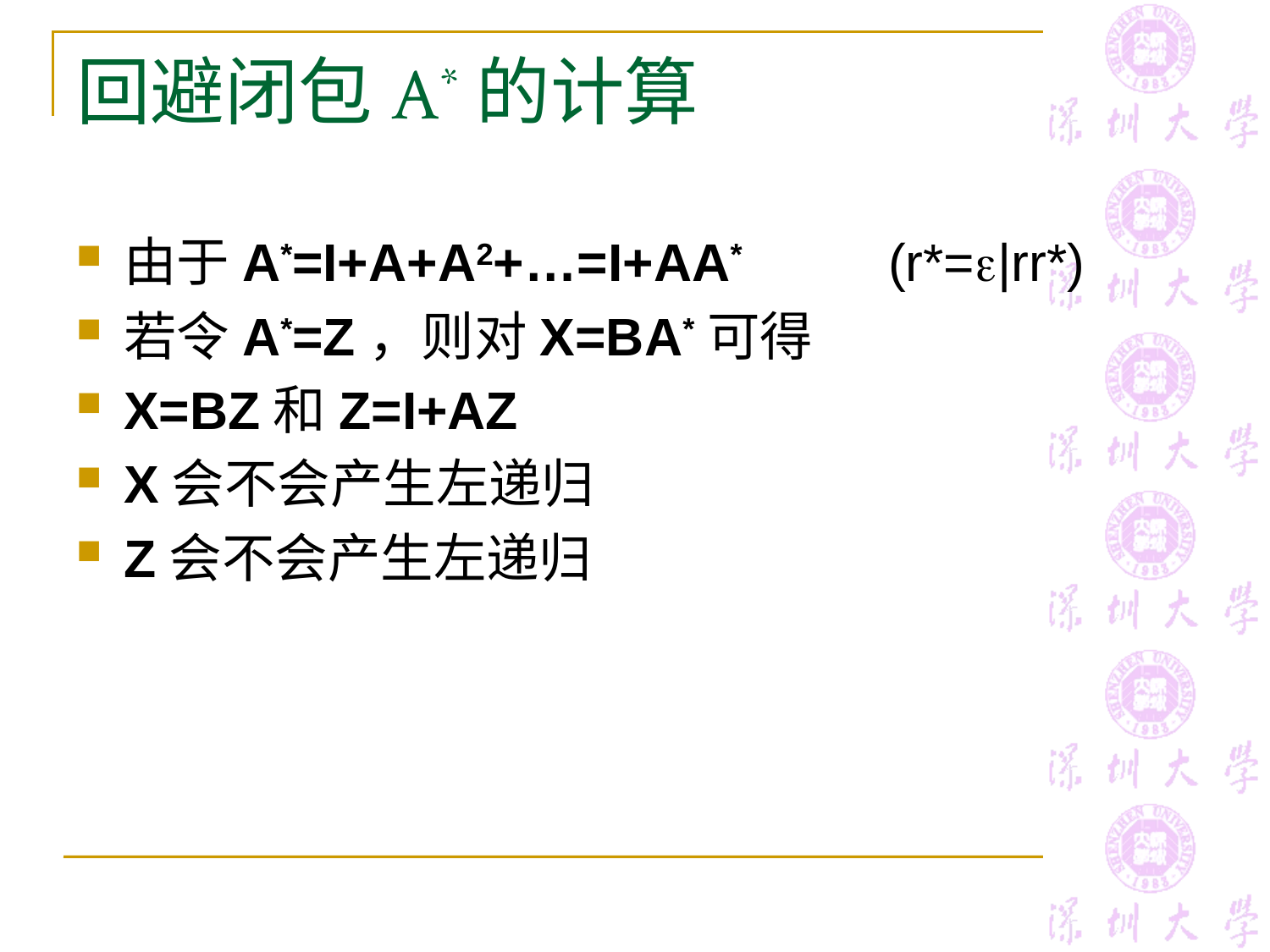

# 回避闭包A*的计算
由于A*=I+A+A2+…=I+AA*          (r*=ε|rr*)
若令A*=Z，则对X=BA*可得
X=BZ和Z=I+AZ
X会不会产生左递归
Z会不会产生左递归